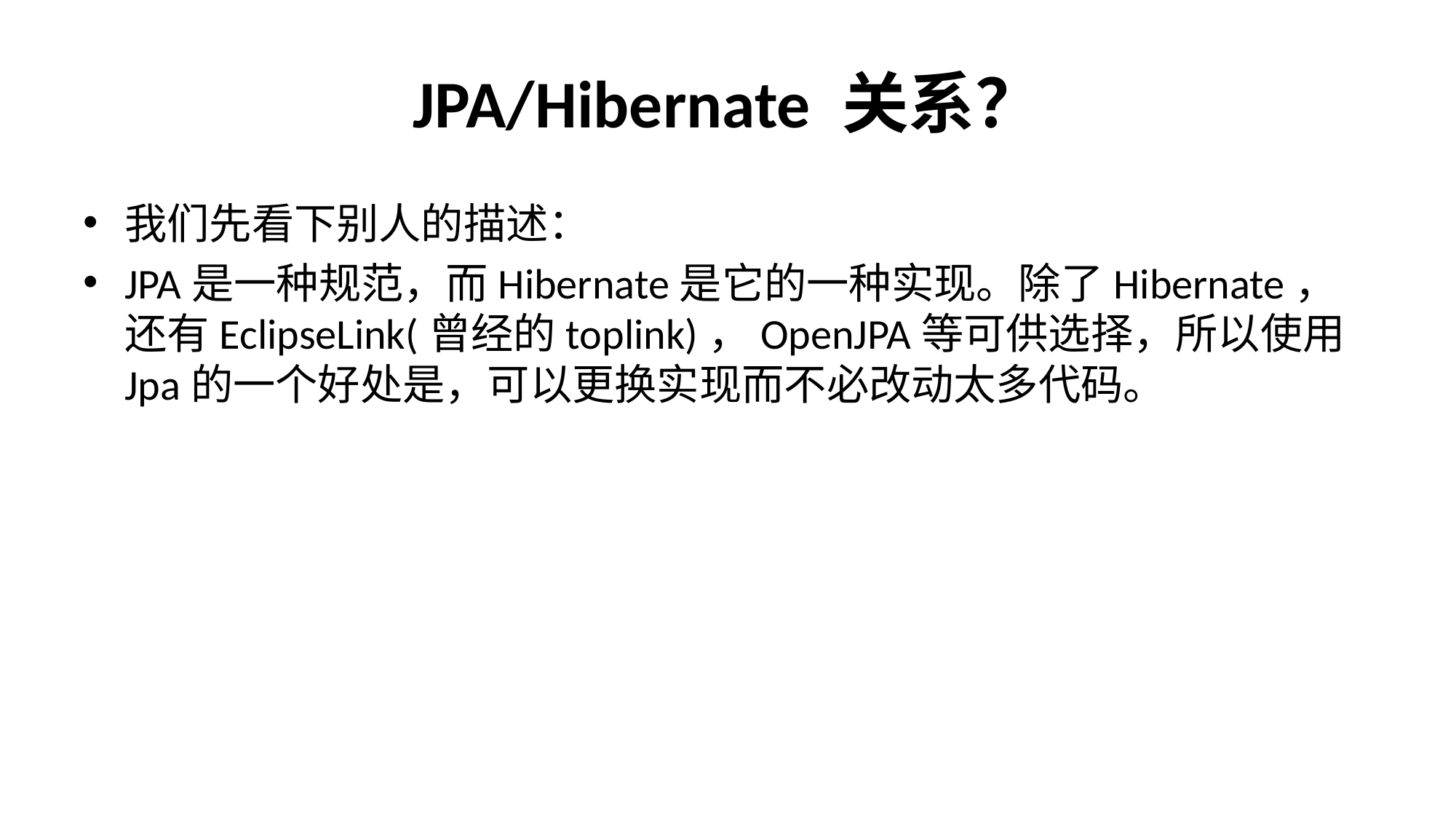

# JPA/Hibernate 关系？
我们先看下别人的描述：
JPA是一种规范，而Hibernate是它的一种实现。除了Hibernate，还有EclipseLink(曾经的toplink)，OpenJPA等可供选择，所以使用Jpa的一个好处是，可以更换实现而不必改动太多代码。